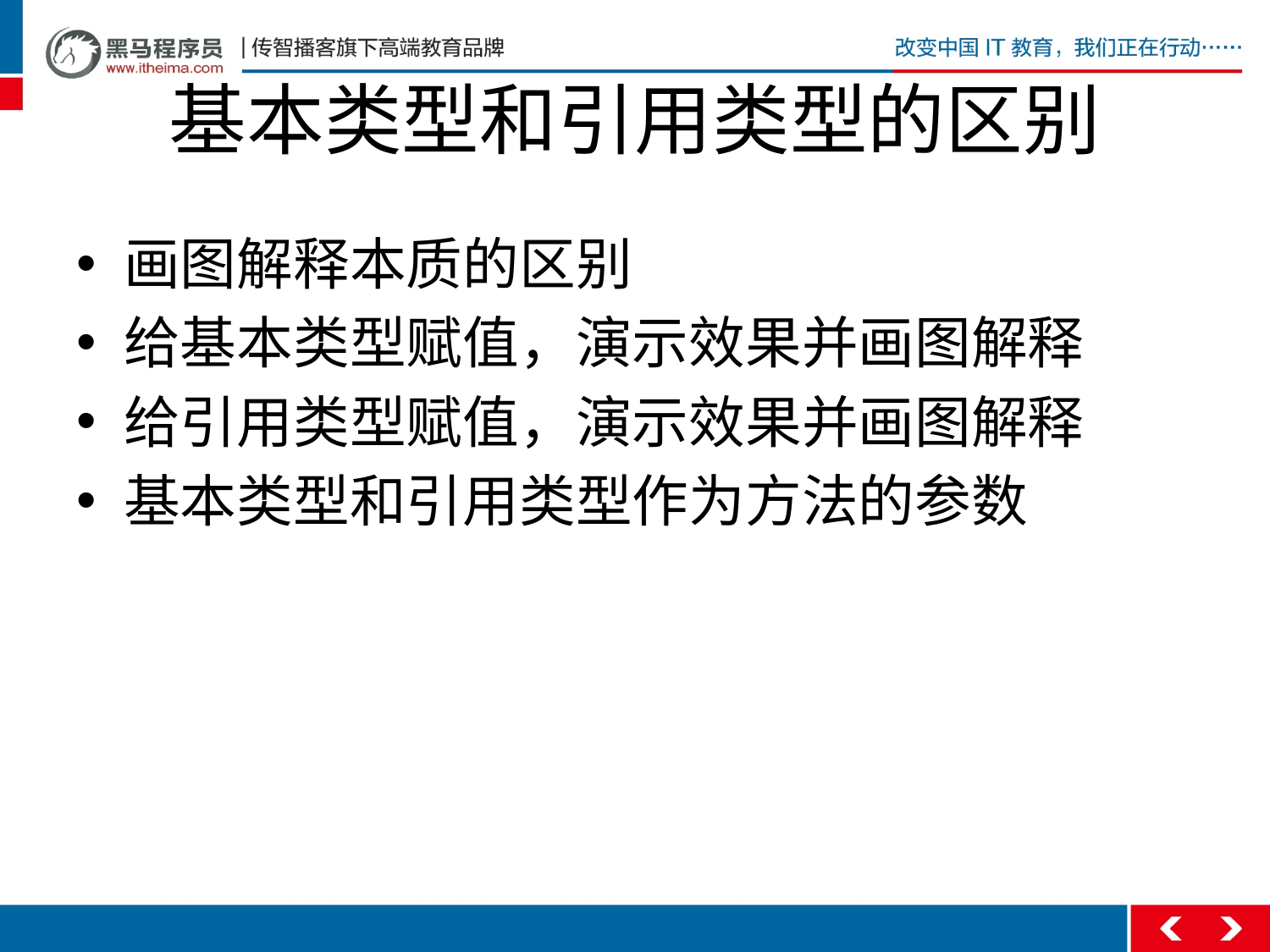

# 基本类型和引用类型的区别
画图解释本质的区别
给基本类型赋值，演示效果并画图解释
给引用类型赋值，演示效果并画图解释
基本类型和引用类型作为方法的参数